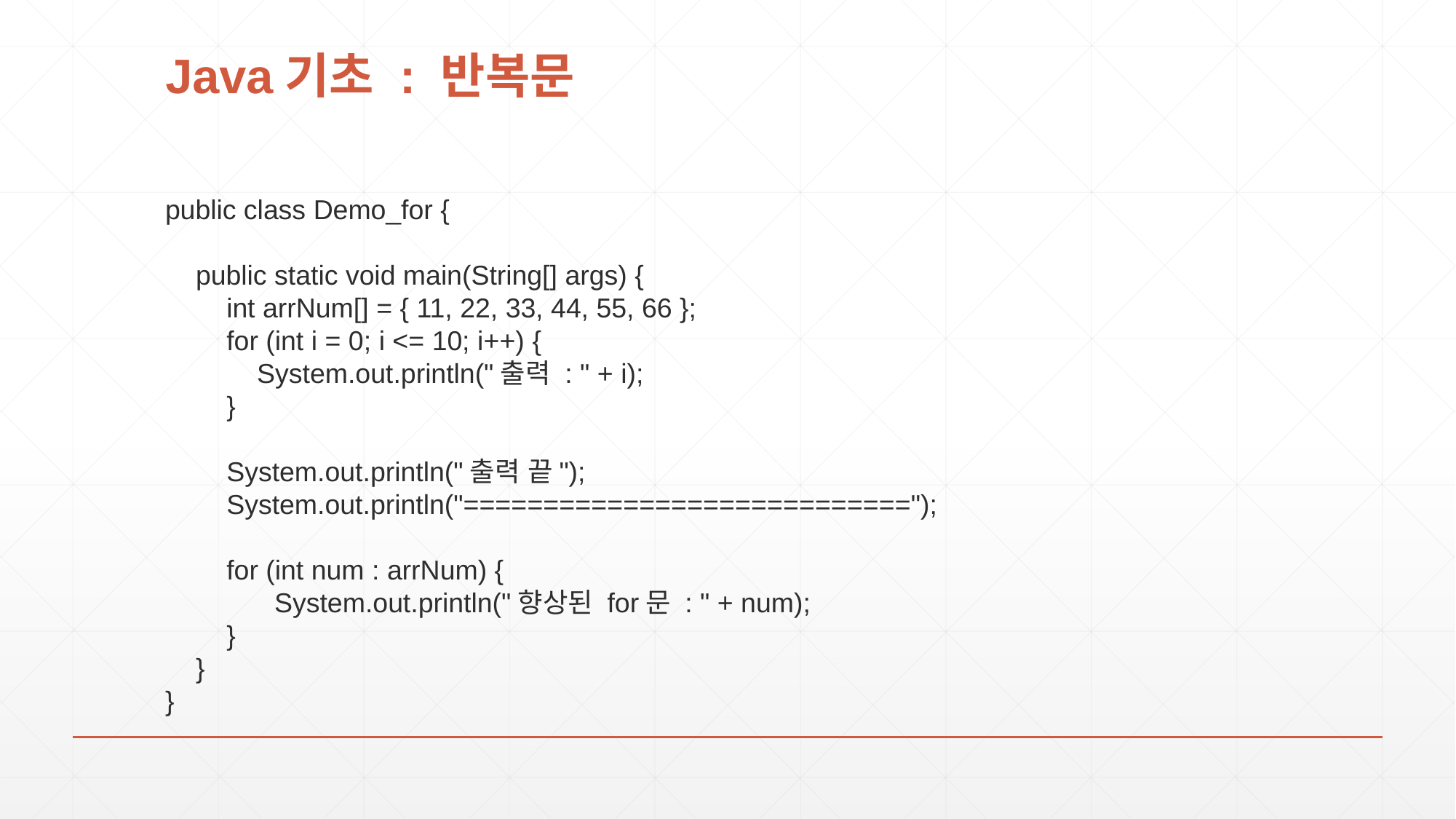

# Java기초 : 반복문
public class Demo_for {

    public static void main(String[] args) {
        int arrNum[] = { 11, 22, 33, 44, 55, 66 };
        for (int i = 0; i <= 10; i++) {
            System.out.println("출력 : " + i);
        }

        System.out.println("출력 끝");
        System.out.println("============================");

        for (int num : arrNum) {
	System.out.println("향상된 for문 : " + num);
        }
    }
}